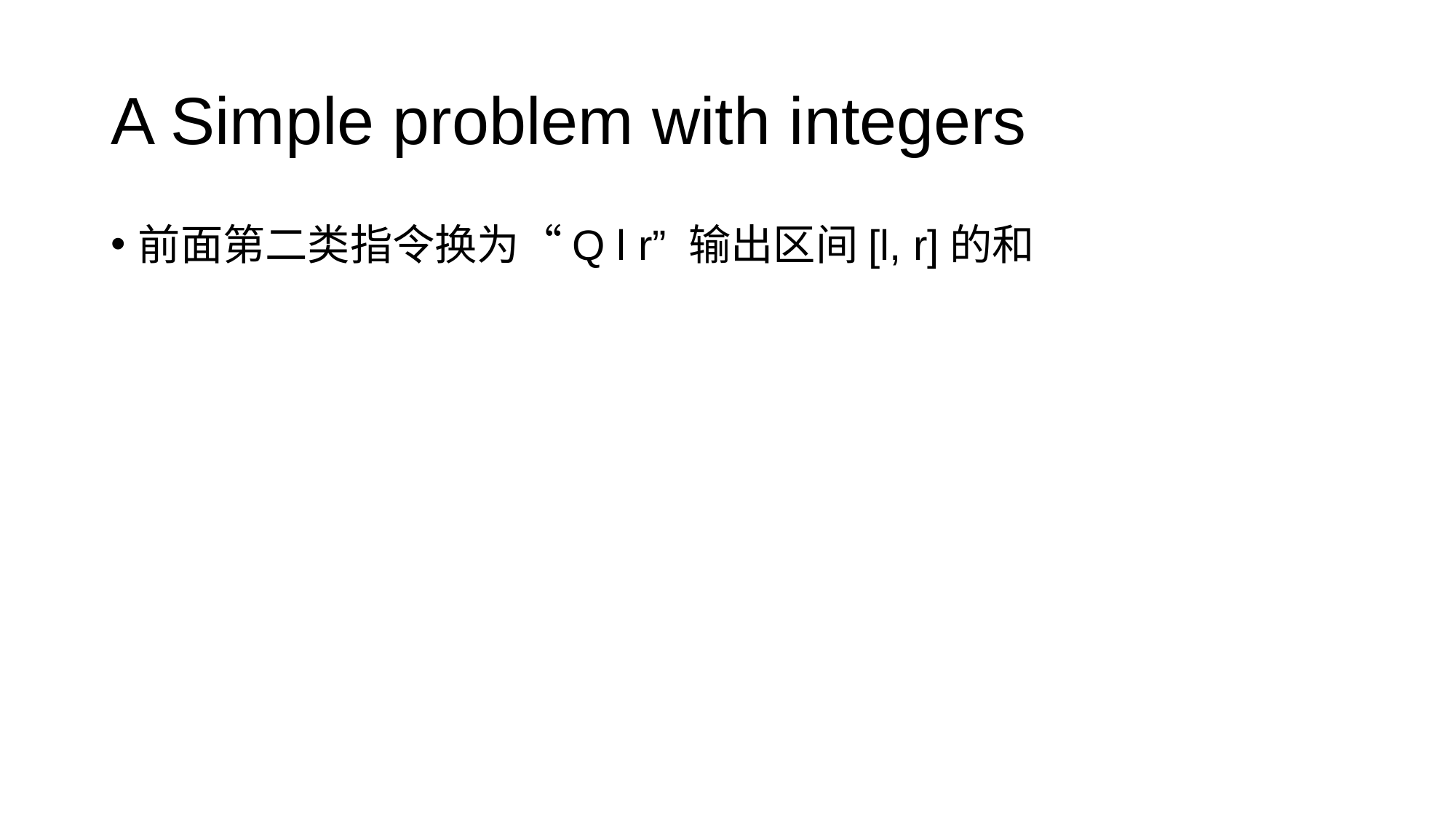

# A Simple problem with integers
前面第二类指令换为“Q l r” 输出区间[l, r]的和